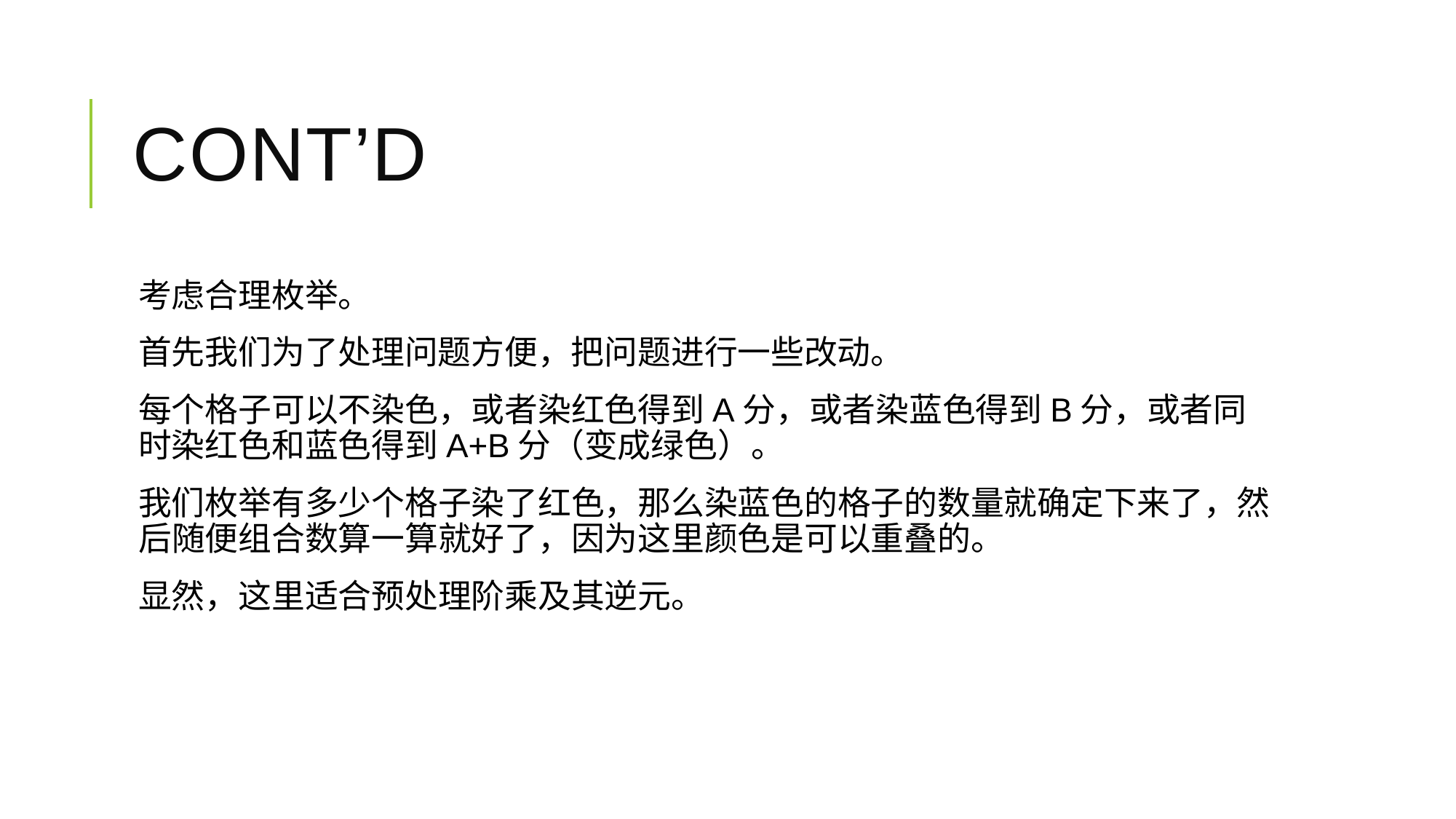

# cont’d
考虑合理枚举。
首先我们为了处理问题方便，把问题进行一些改动。
每个格子可以不染色，或者染红色得到A分，或者染蓝色得到B分，或者同时染红色和蓝色得到A+B分（变成绿色）。
我们枚举有多少个格子染了红色，那么染蓝色的格子的数量就确定下来了，然后随便组合数算一算就好了，因为这里颜色是可以重叠的。
显然，这里适合预处理阶乘及其逆元。